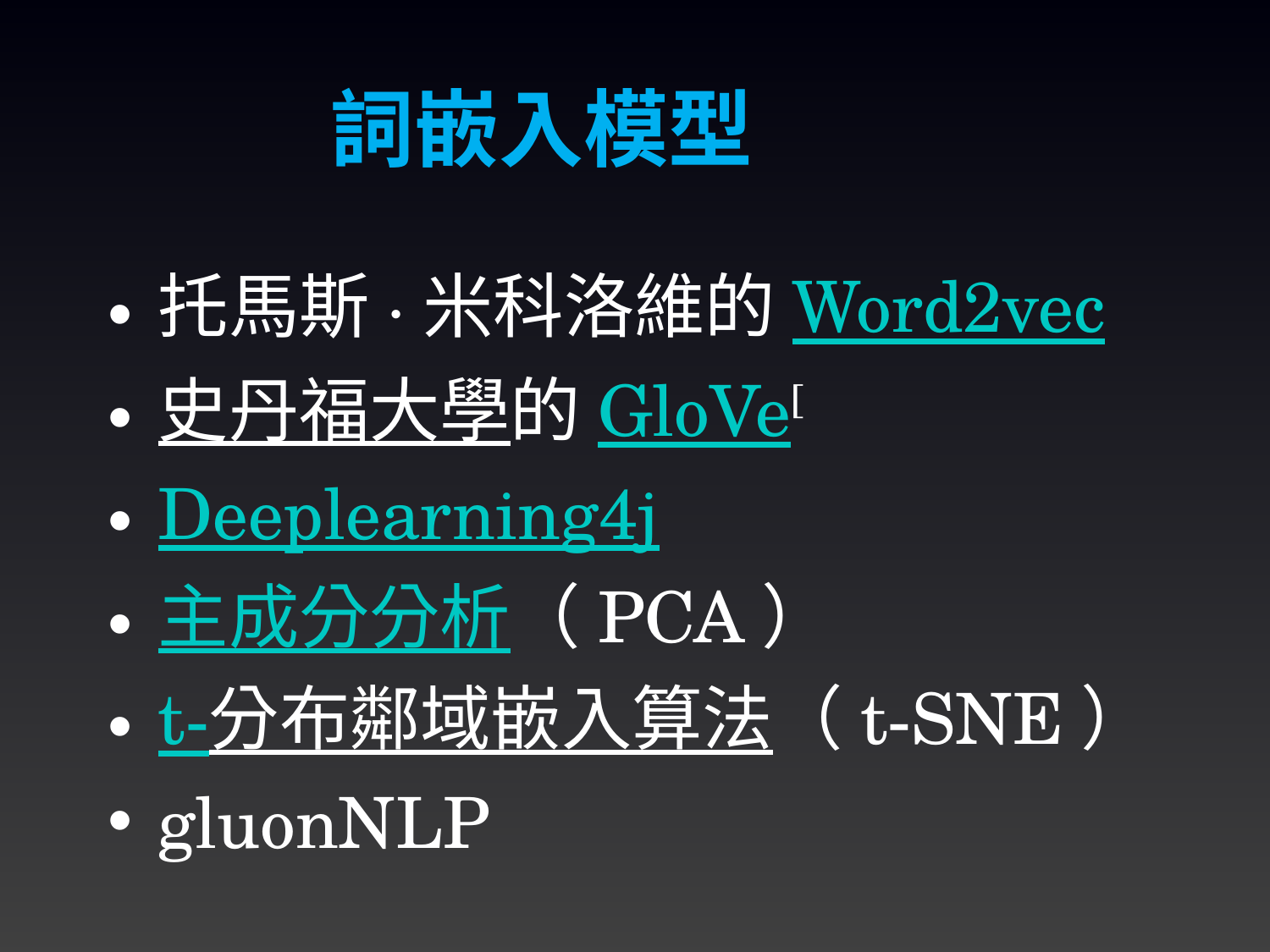

詞嵌入模型
托馬斯·米科洛維的Word2vec
史丹福大學的GloVe[
Deeplearning4j
主成分分析（PCA）
t-分布鄰域嵌入算法（t-SNE）
gluonNLP